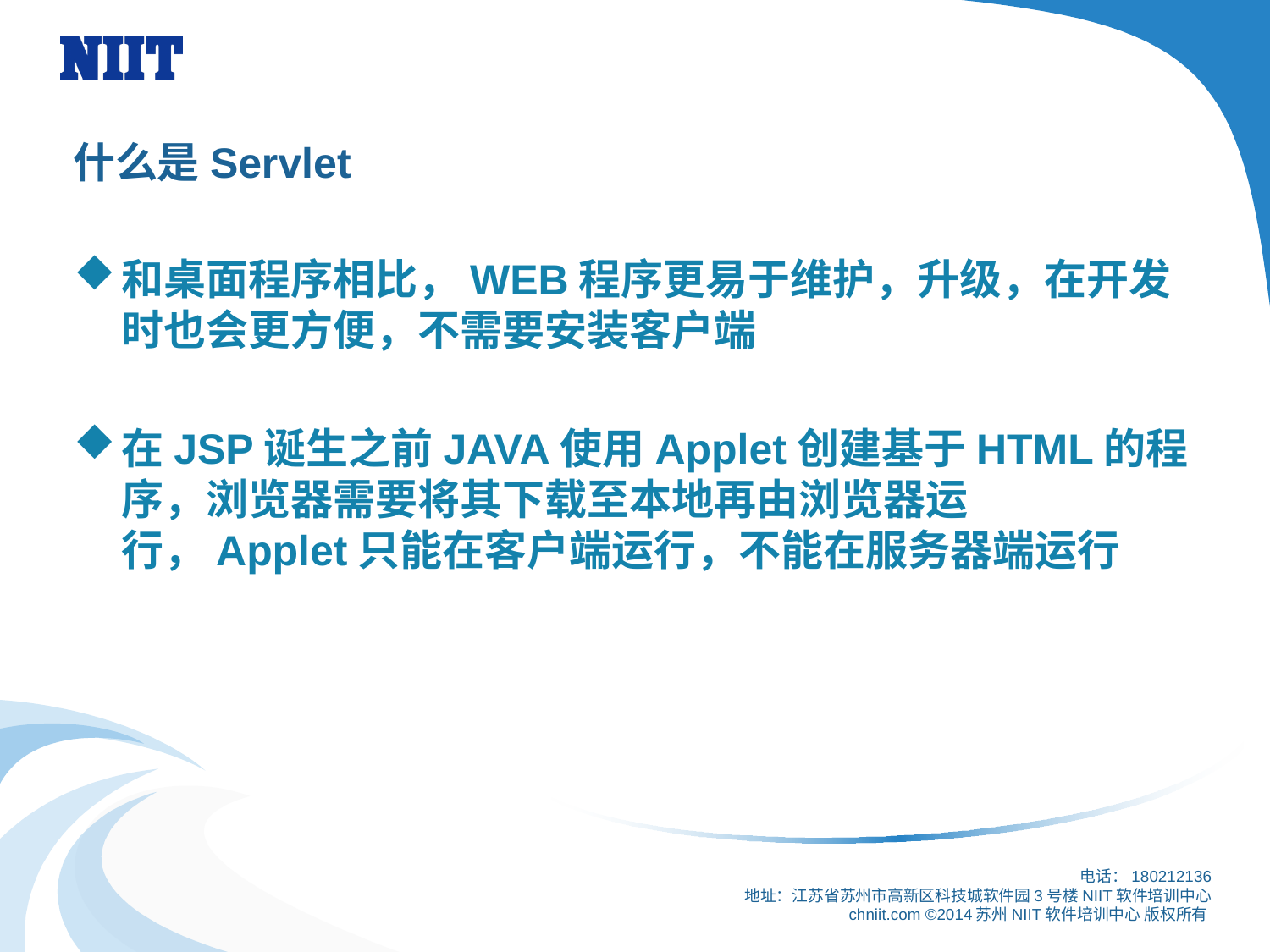

# 什么是Servlet
和桌面程序相比，WEB程序更易于维护，升级，在开发时也会更方便，不需要安装客户端

在JSP诞生之前JAVA使用Applet创建基于HTML的程序，浏览器需要将其下载至本地再由浏览器运行，Applet只能在客户端运行，不能在服务器端运行